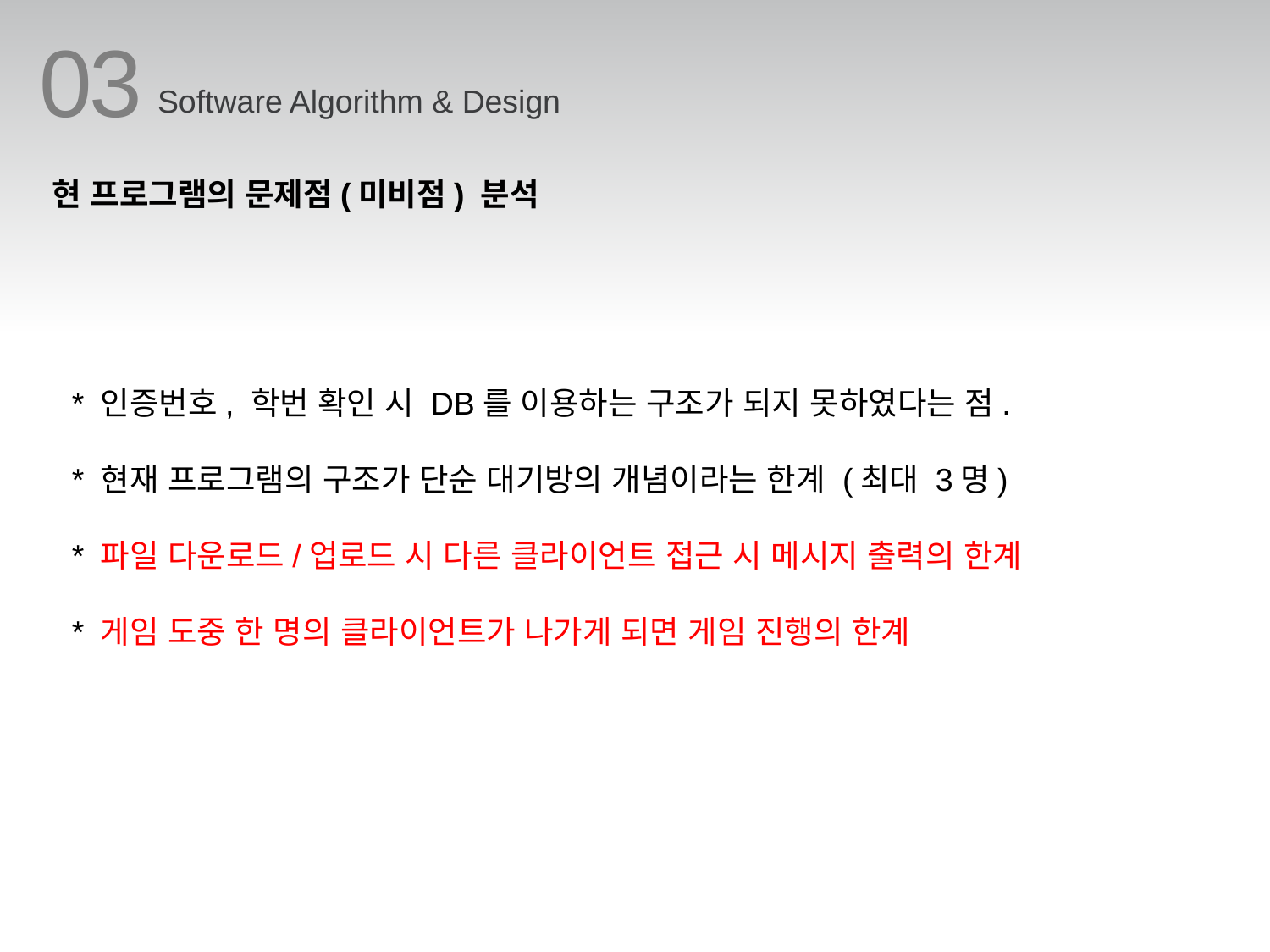

03
Software Algorithm & Design

현 프로그램의 문제점(미비점) 분석
* 인증번호, 학번 확인 시 DB를 이용하는 구조가 되지 못하였다는 점.

* 현재 프로그램의 구조가 단순 대기방의 개념이라는 한계 (최대 3명)

* 파일 다운로드/업로드 시 다른 클라이언트 접근 시 메시지 출력의 한계

* 게임 도중 한 명의 클라이언트가 나가게 되면 게임 진행의 한계